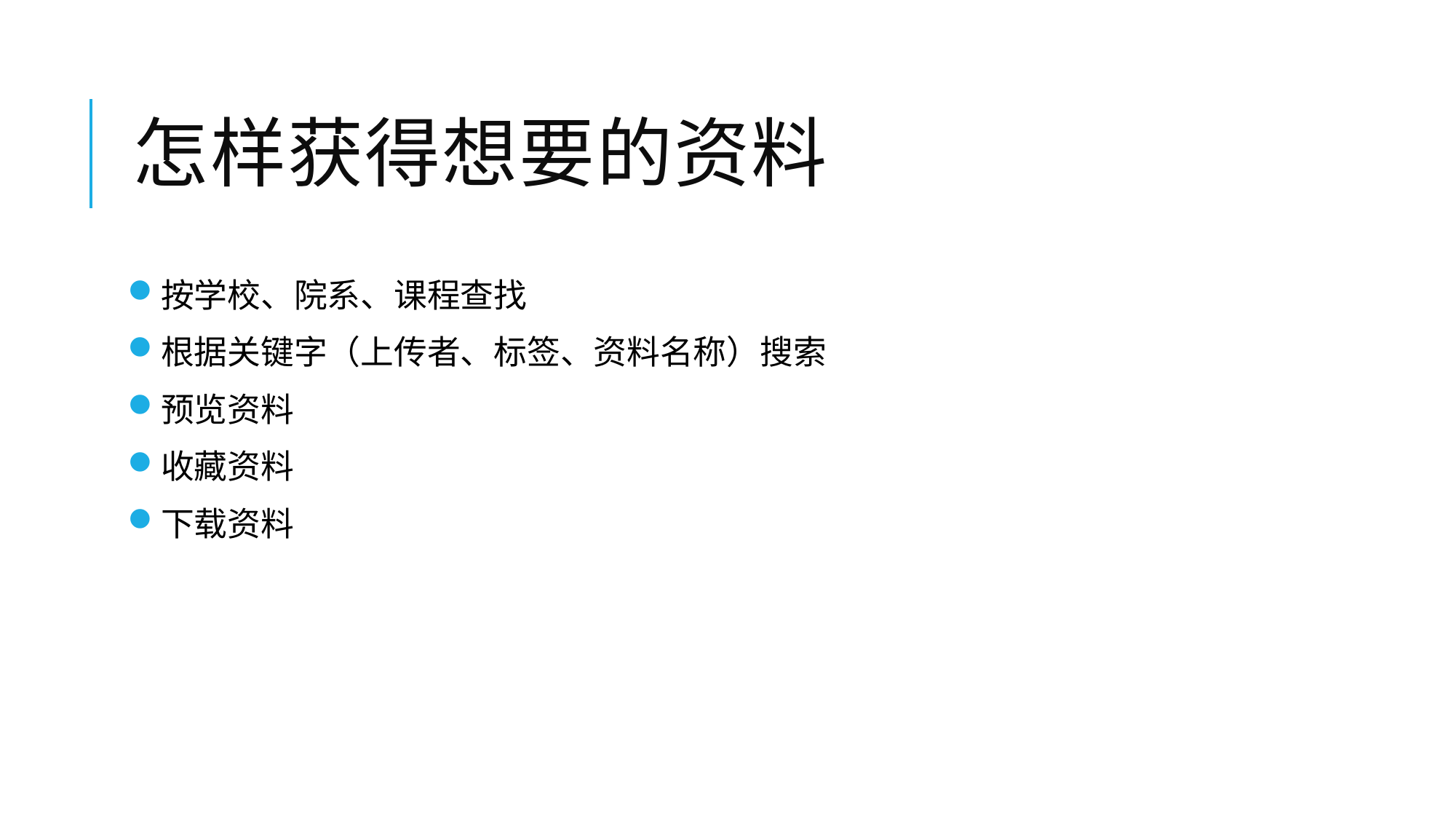

# 怎样获得想要的资料
按学校、院系、课程查找
根据关键字（上传者、标签、资料名称）搜索
预览资料
收藏资料
下载资料